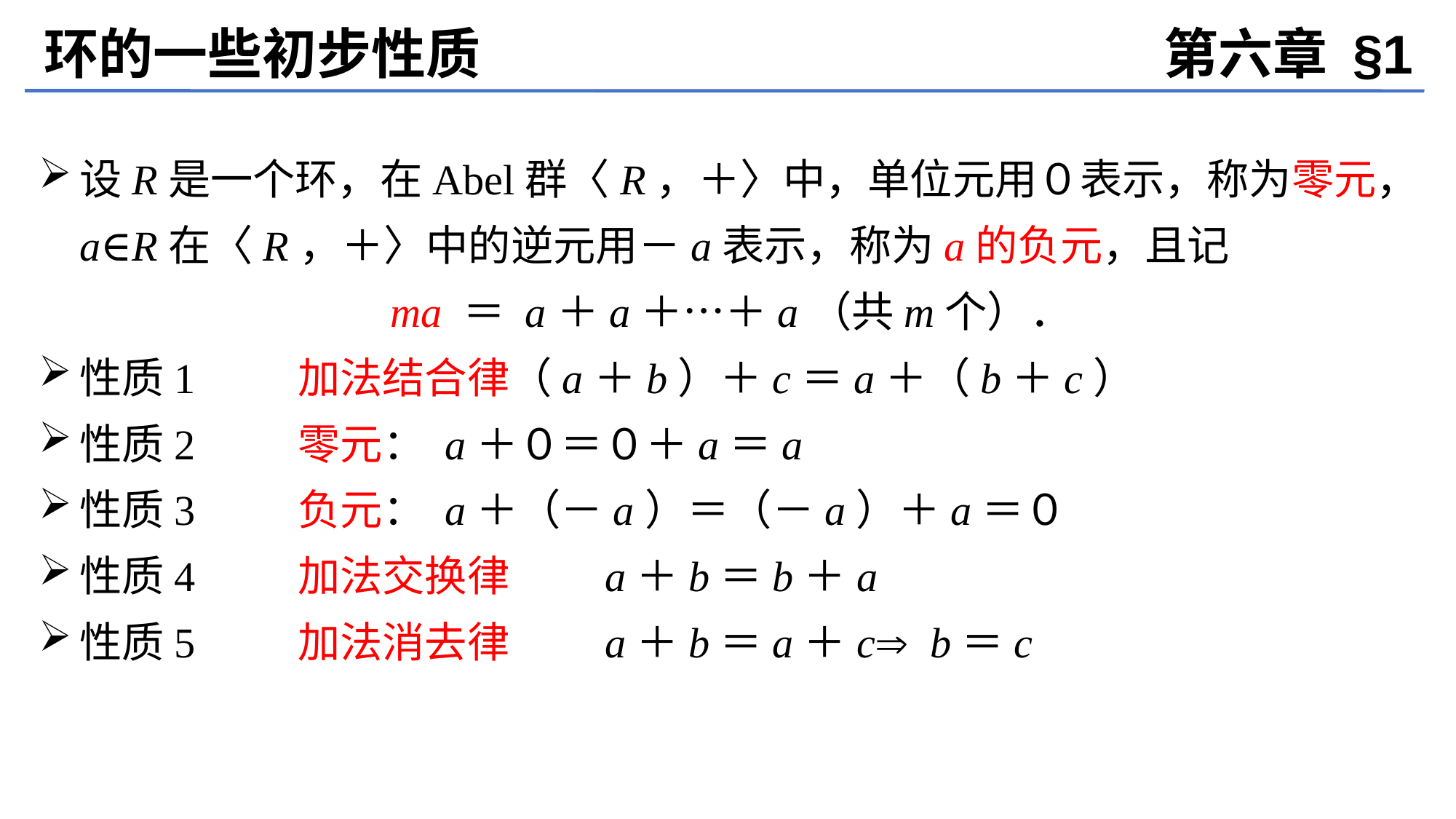

环的一些初步性质
第六章 §1
设R是一个环，在Abel群〈R，＋〉中，单位元用０表示，称为零元，a∈R在〈R，＋〉中的逆元用－a表示，称为a的负元，且记
 ma ＝ a＋a＋…＋a（共m个）．
性质1	加法结合律（a＋b）＋c＝a＋（b＋c）
性质2	零元： a＋０＝０＋a＝a
性质3	负元： a＋（－a）＝（－a）＋a＝０
性质4	加法交换律　　a＋b＝b＋a
性质5	加法消去律　　a＋b＝a＋c⇒  b＝c